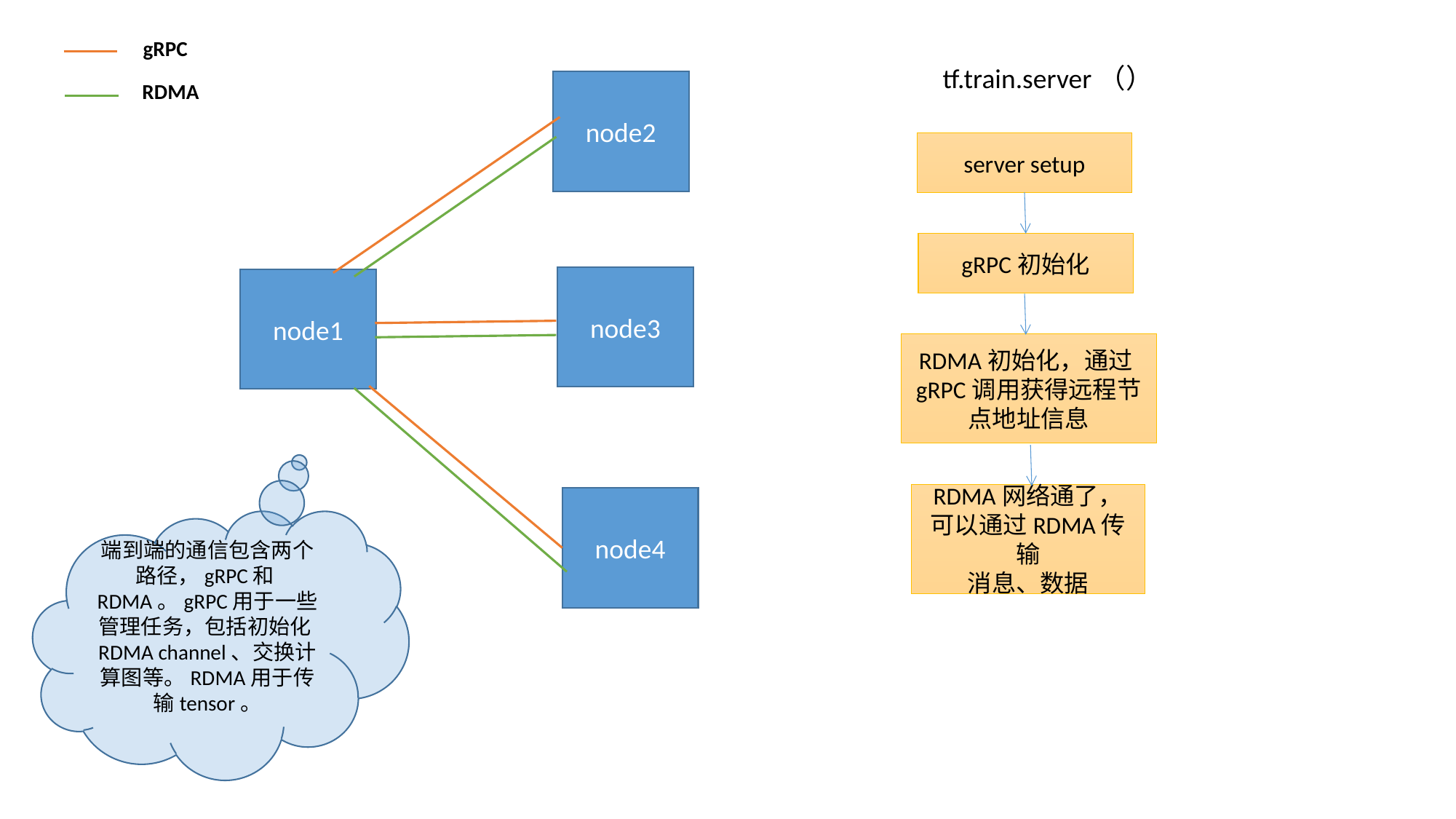

gRPC
tf.train.server（）
node2
RDMA
server setup
gRPC初始化
node3
node1
RDMA初始化，通过gRPC调用获得远程节点地址信息
RDMA网络通了，可以通过RDMA传输
消息、数据
node4
端到端的通信包含两个路径，gRPC和RDMA。gRPC用于一些管理任务，包括初始化RDMA channel、交换计算图等。RDMA用于传输tensor。